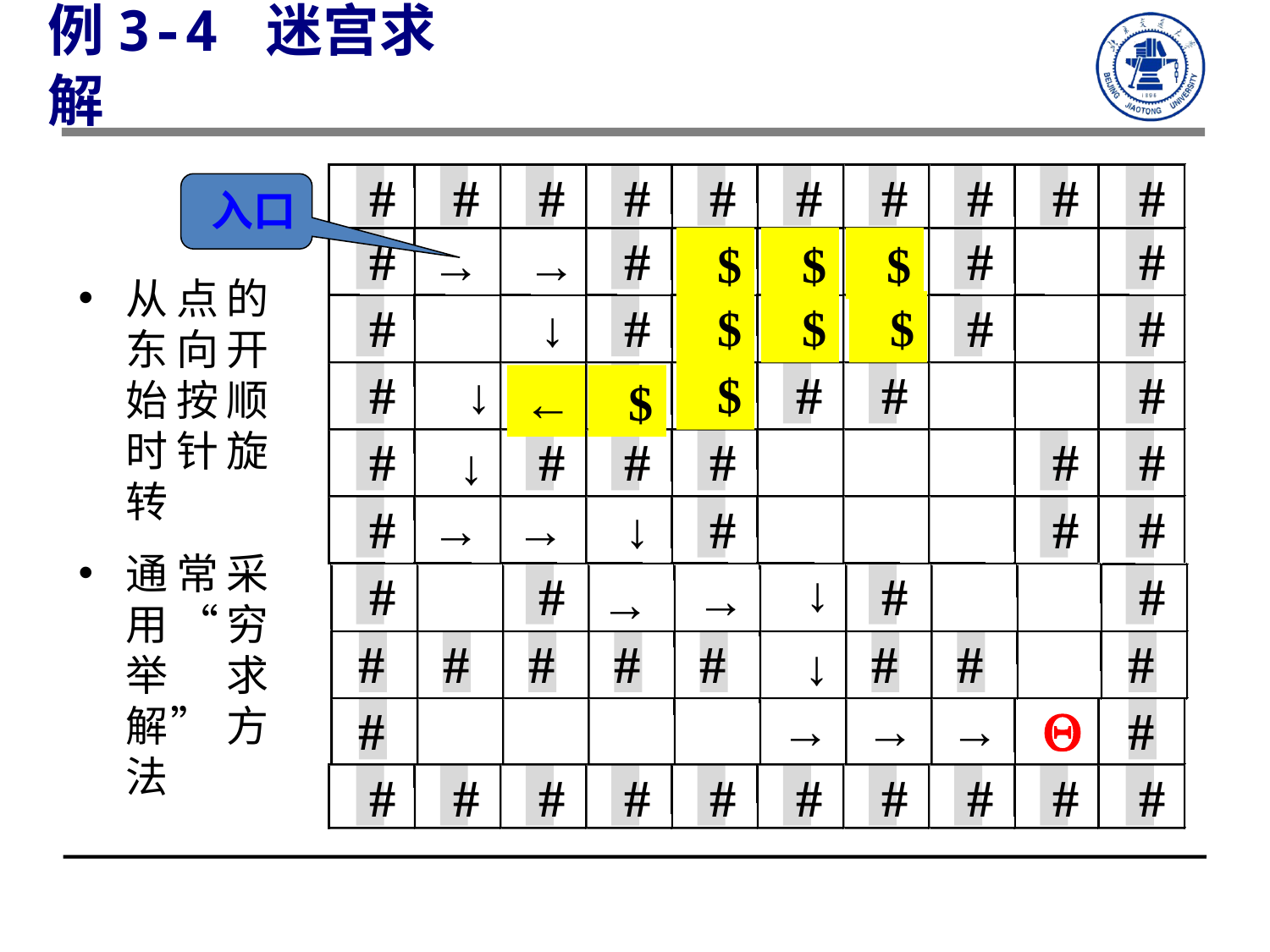

例3-4 迷宫求解

#

#

#

#

#

#

#

#

#

#

#

#

#

#

#

#

入口

→
→
$
↓
$
←
$
←
从点的东向开始按顺时针旋转
通常采用“穷举求解” 方法
↓
$
$
→
↑
$

#

#

#

#

#

#

#

#

#

#

#

#
→
↓
$
↑
→
→
←
$
↓

#

#

#

#

#

#

#

#
→
→
↓
↓
→

#

#

#

#

#

#

#

#

#

Θ

#

→
↓
→
→
→

#

#

#

#

#

#

#

#

#

#